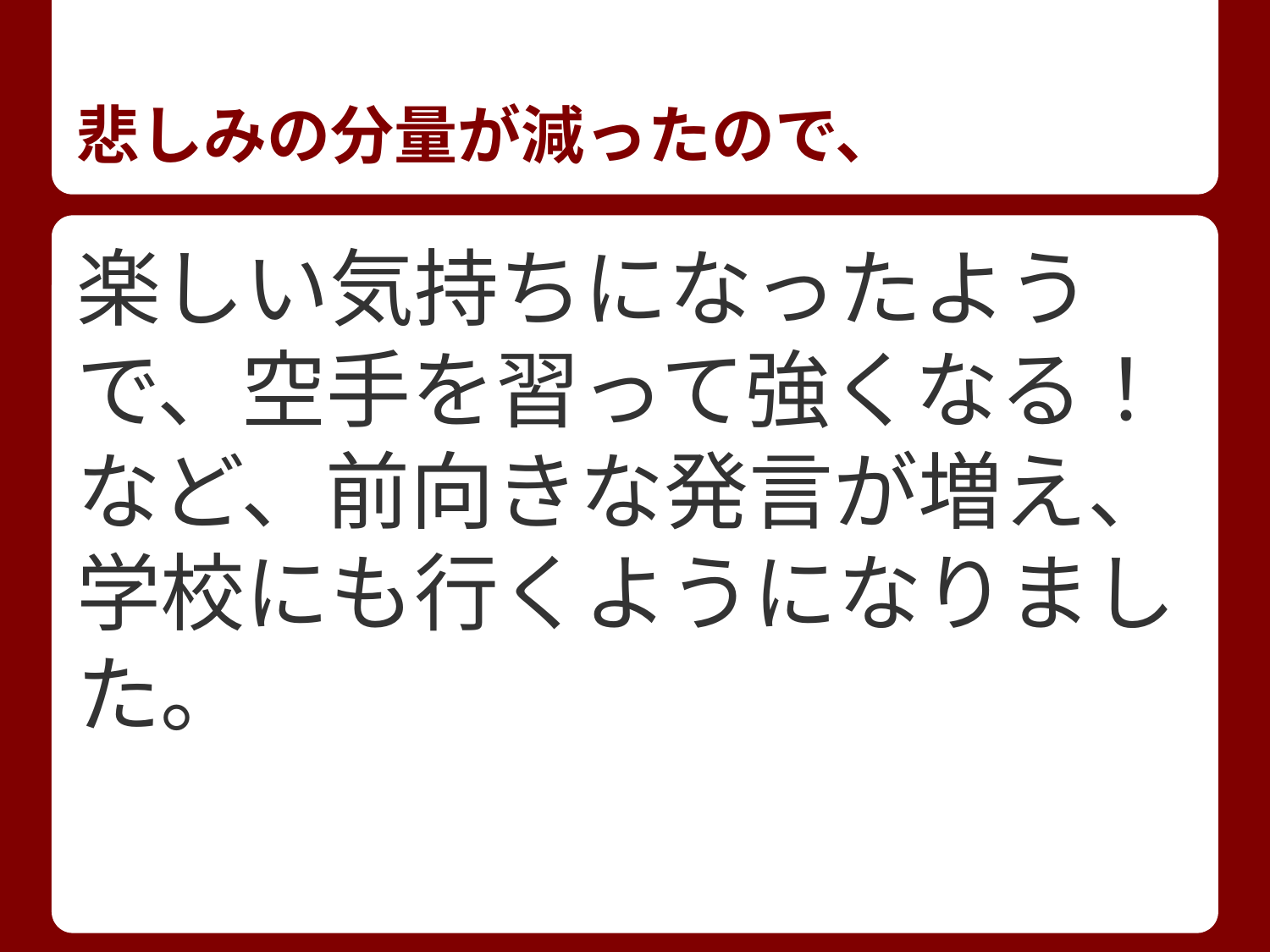

# 悲しみの分量が減ったので、
楽しい気持ちになったようで、空手を習って強くなる！など、前向きな発言が増え、学校にも行くようになりました。